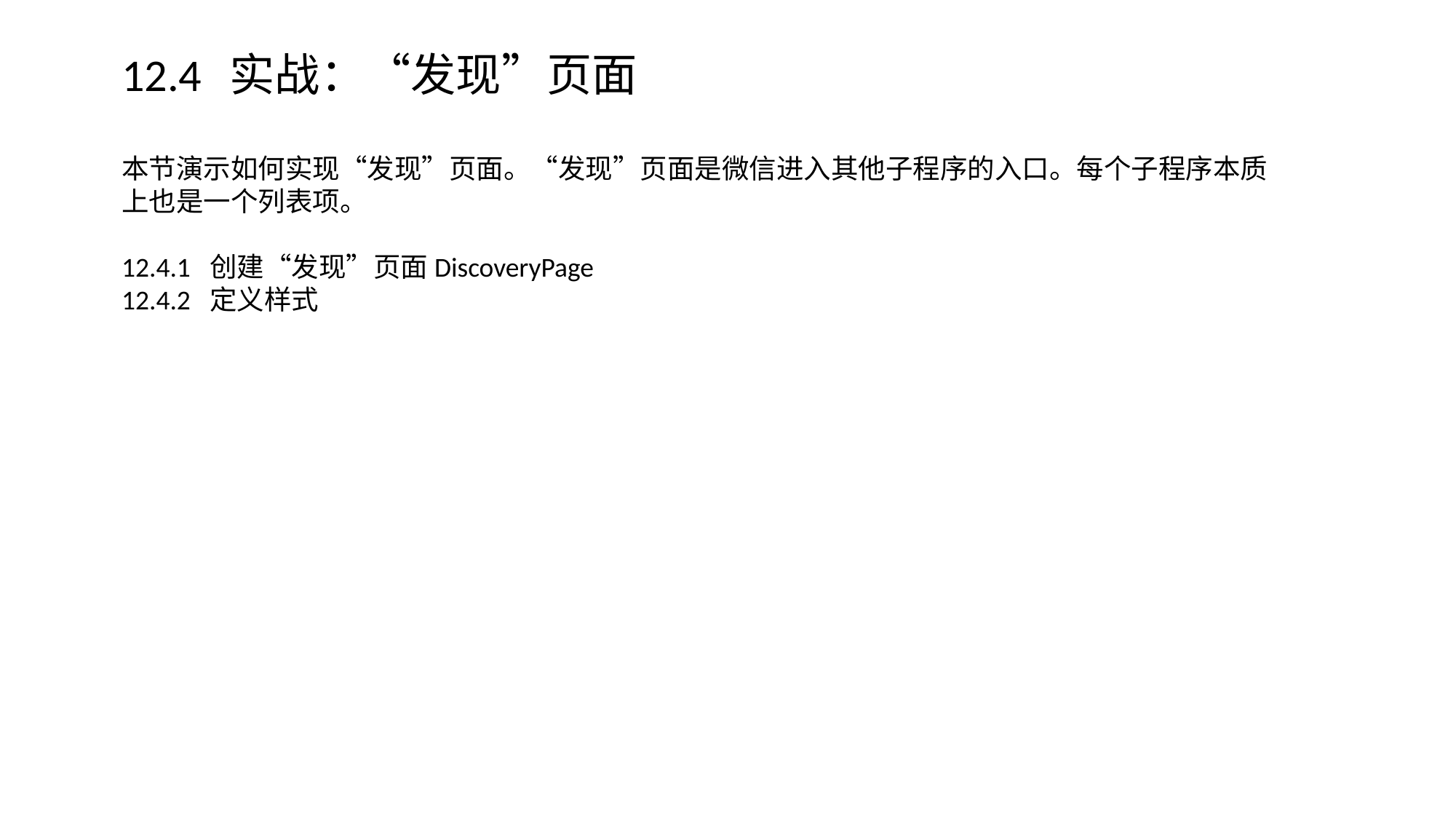

# 12.4  实战：“发现”页面
本节演示如何实现“发现”页面。“发现”页面是微信进入其他子程序的入口。每个子程序本质上也是一个列表项。

12.4.1  创建“发现”页面DiscoveryPage
12.4.2  定义样式